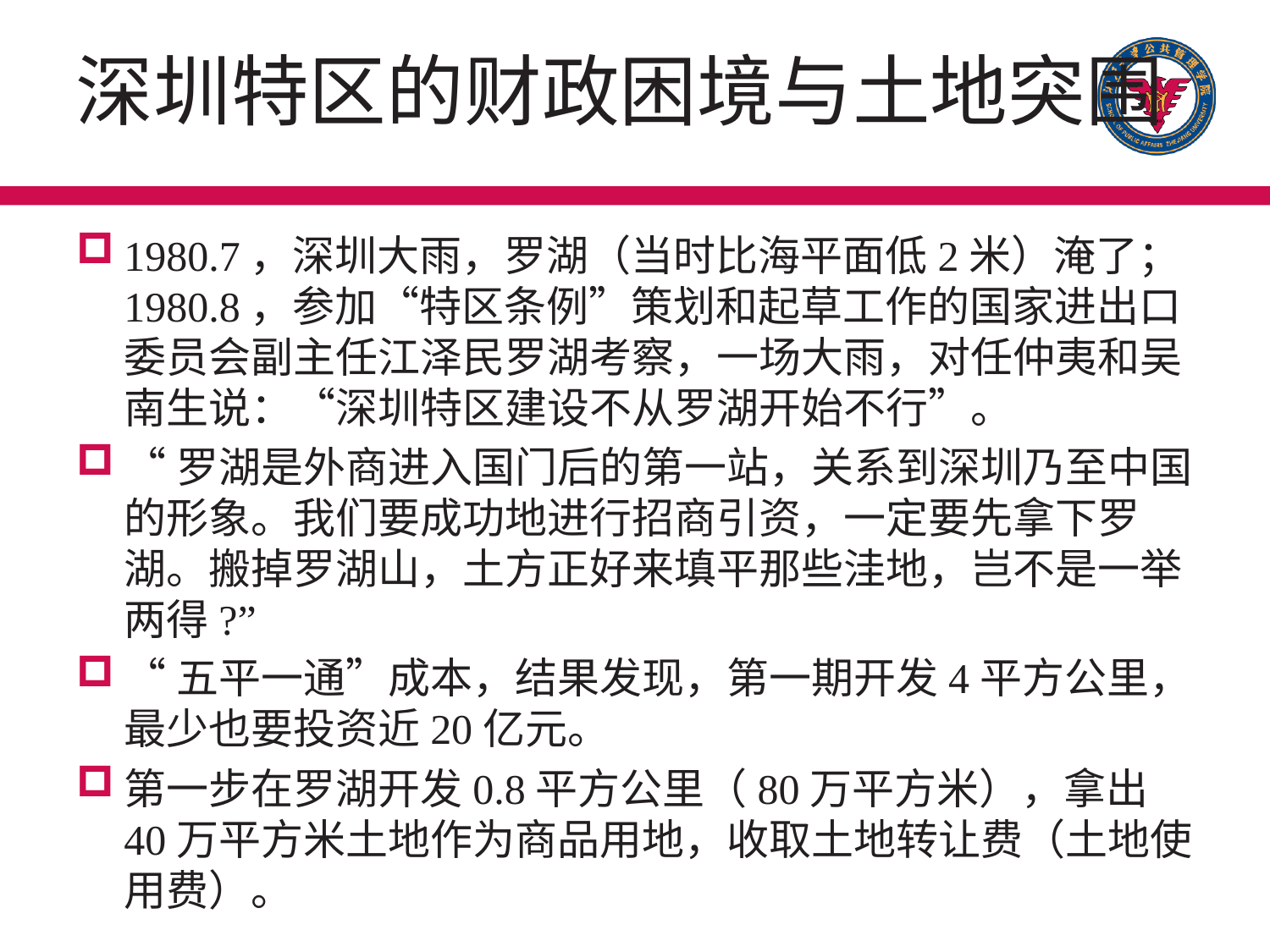

# 深圳特区的财政困境与土地突围
1980.7，深圳大雨，罗湖（当时比海平面低2米）淹了；1980.8，参加“特区条例”策划和起草工作的国家进出口委员会副主任江泽民罗湖考察，一场大雨，对任仲夷和吴南生说：“深圳特区建设不从罗湖开始不行”。
“罗湖是外商进入国门后的第一站，关系到深圳乃至中国的形象。我们要成功地进行招商引资，一定要先拿下罗湖。搬掉罗湖山，土方正好来填平那些洼地，岂不是一举两得?”
“五平一通”成本，结果发现，第一期开发4平方公里，最少也要投资近20亿元。
第一步在罗湖开发0.8平方公里（80万平方米），拿出40万平方米土地作为商品用地，收取土地转让费（土地使用费）。